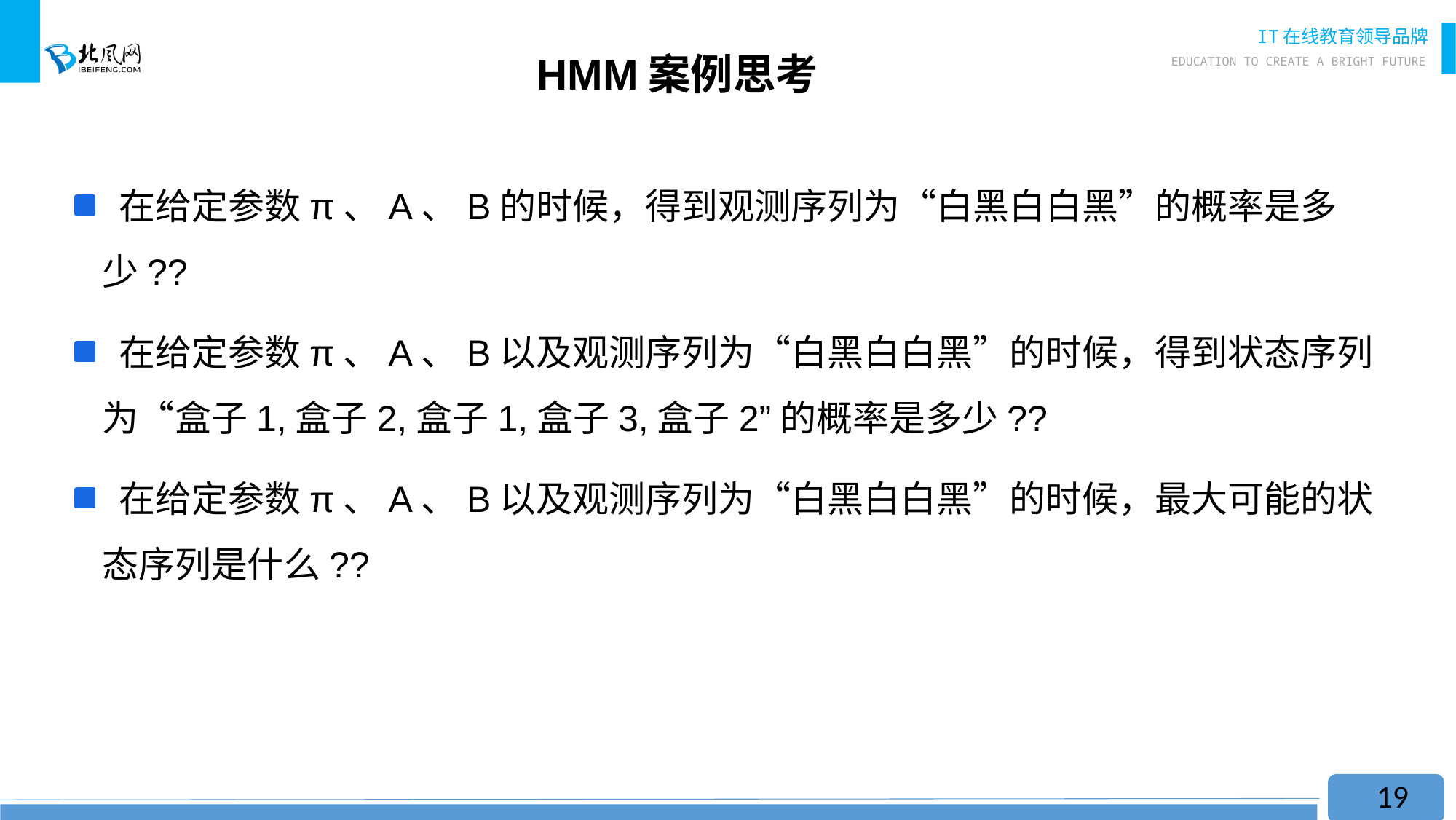

# HMM案例思考
 在给定参数π、A、B的时候，得到观测序列为“白黑白白黑”的概率是多少??
 在给定参数π、A、B以及观测序列为“白黑白白黑”的时候，得到状态序列为“盒子1,盒子2,盒子1,盒子3,盒子2”的概率是多少??
 在给定参数π、A、B以及观测序列为“白黑白白黑”的时候，最大可能的状态序列是什么??